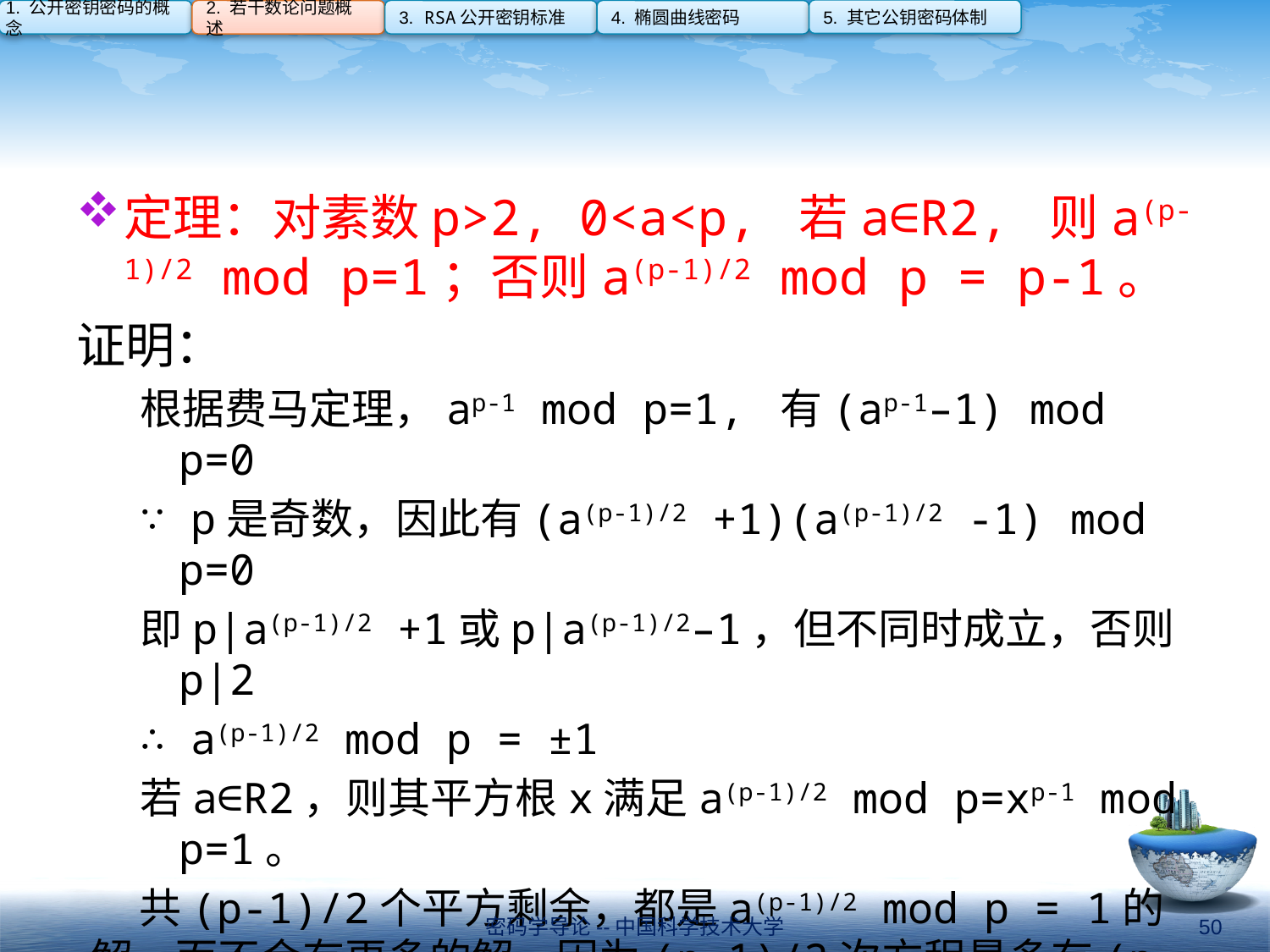

5. 其它公钥密码体制
1. 公开密钥密码的概念
2. 若干数论问题概述
3. RSA公开密钥标准
4. 椭圆曲线密码
#
定理：对素数p>2, 0<a<p, 若a∈R2, 则a(p-1)/2 mod p=1；否则a(p-1)/2 mod p = p-1。
证明：
根据费马定理，ap-1 mod p=1, 有(ap-1–1) mod p=0
∵ p是奇数，因此有(a(p-1)/2 +1)(a(p-1)/2 -1) mod p=0
即p|a(p-1)/2 +1或p|a(p-1)/2–1，但不同时成立，否则p|2
∴ a(p-1)/2 mod p = ±1
若a∈R2，则其平方根x满足a(p-1)/2 mod p=xp-1 mod p=1。
共(p-1)/2个平方剩余，都是a(p-1)/2 mod p = 1的解。而不会有更多的解，因为(p-1)/2次方程最多有(p-1)/2个解。(p-1)/2个非平方剩余只能是a(p-1)/2 mod p = p-1的解
密码学导论--中国科学技术大学
50